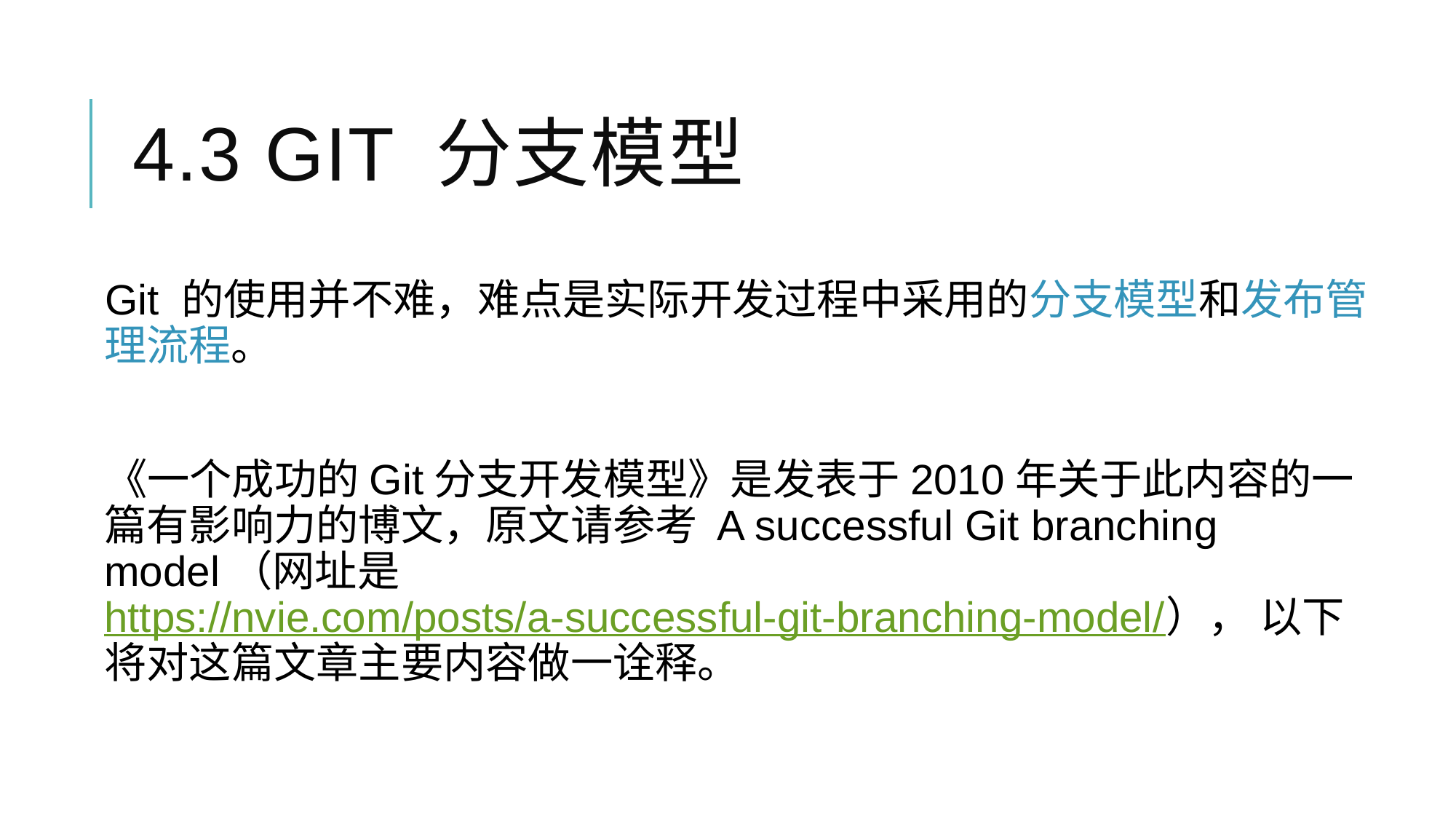

# 4.3 Git 分支模型
Git 的使用并不难，难点是实际开发过程中采用的分支模型和发布管理流程。

《一个成功的Git分支开发模型》是发表于2010年关于此内容的一篇有影响力的博文，原文请参考 A successful Git branching model（网址是 https://nvie.com/posts/a-successful-git-branching-model/）， 以下将对这篇文章主要内容做一诠释。